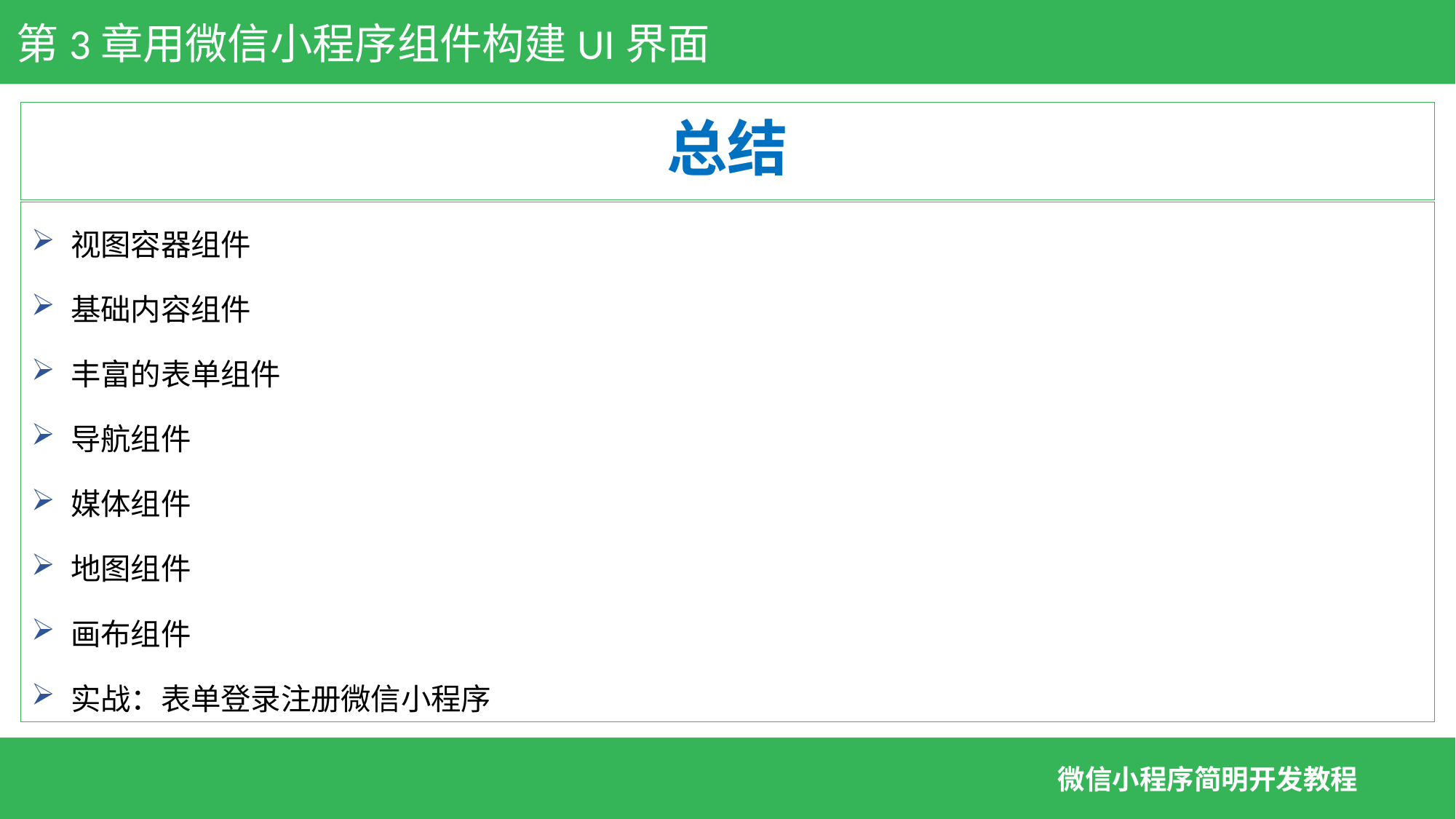

第3章用微信小程序组件构建UI界面

# 总结
 视图容器组件
 基础内容组件
 丰富的表单组件
 导航组件
 媒体组件
 地图组件
 画布组件
 实战：表单登录注册微信小程序
微信小程序简明开发教程